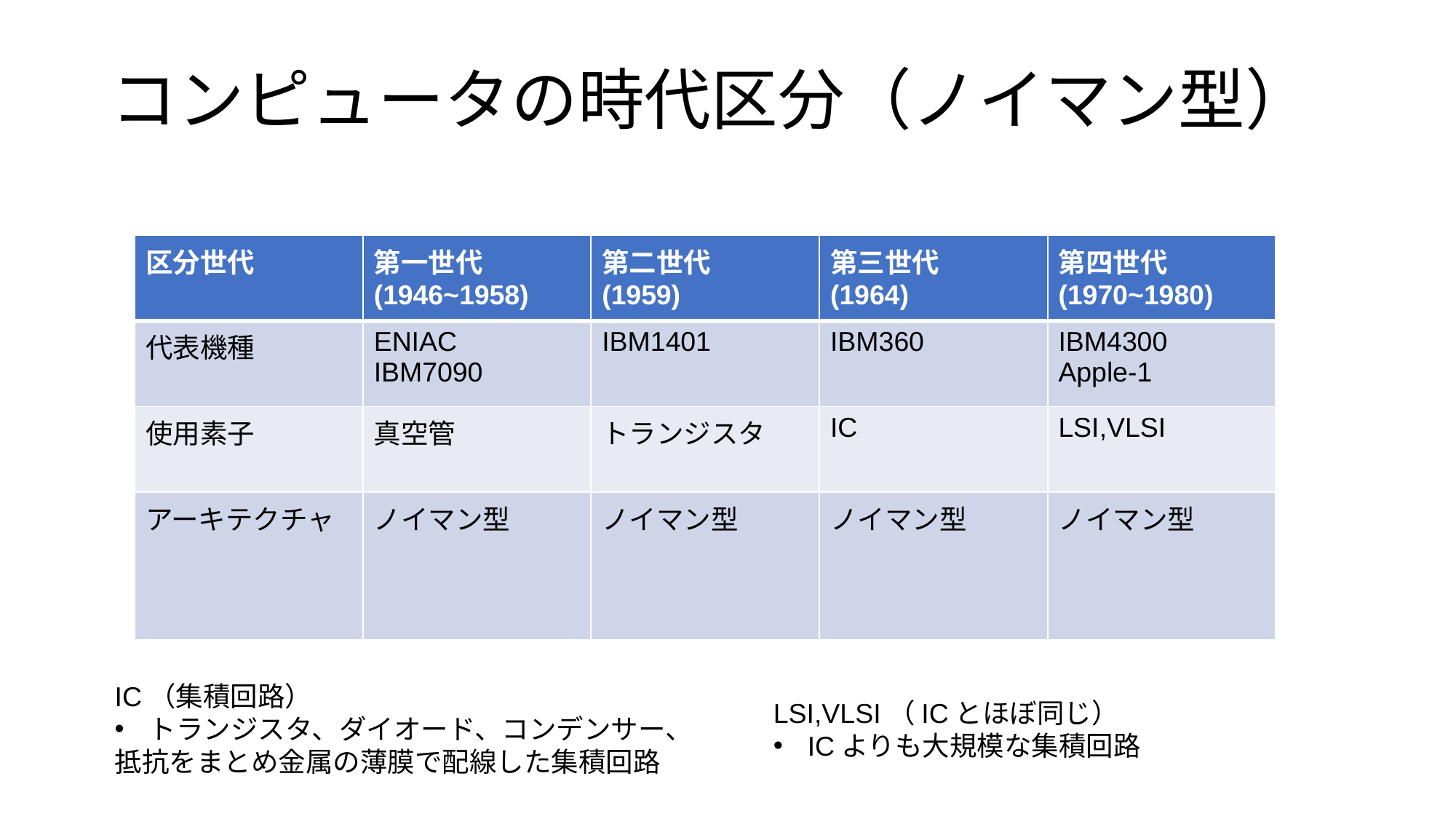

# コンピュータの時代区分（ノイマン型）
| 区分世代 | 第一世代 (1946~1958) | 第二世代 (1959) | 第三世代 (1964) | 第四世代 (1970~1980) |
| --- | --- | --- | --- | --- |
| 代表機種 | ENIAC IBM7090 | IBM1401 | IBM360 | IBM4300 Apple-1 |
| 使用素子 | 真空管 | トランジスタ | IC | LSI,VLSI |
| アーキテクチャ | ノイマン型 | ノイマン型 | ノイマン型 | ノイマン型 |
IC（集積回路）
トランジスタ、ダイオード、コンデンサー、
抵抗をまとめ金属の薄膜で配線した集積回路
LSI,VLSI（ICとほぼ同じ）
ICよりも大規模な集積回路